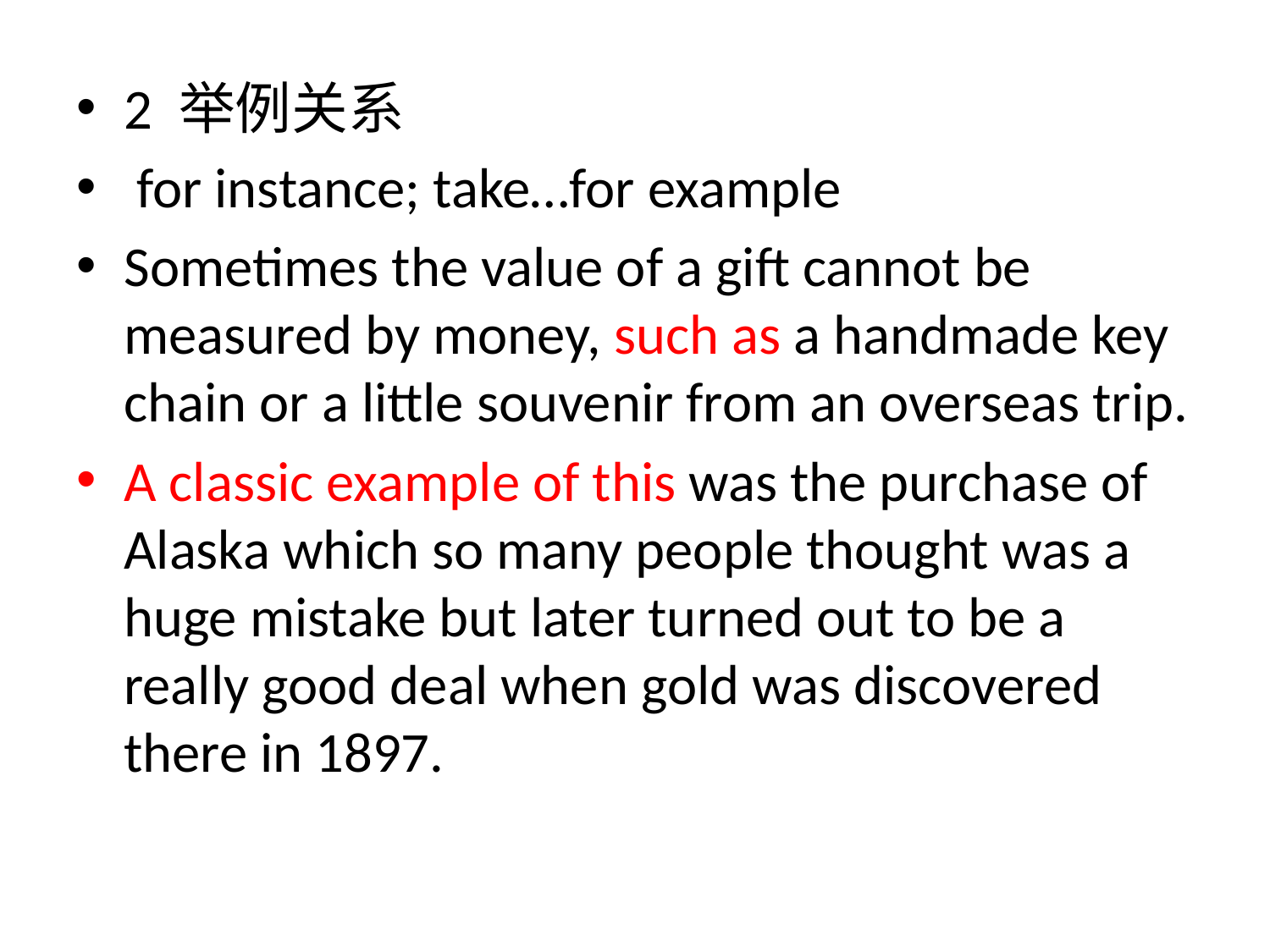

2 举例关系
 for instance; take…for example
Sometimes the value of a gift cannot be measured by money, such as a handmade key chain or a little souvenir from an overseas trip.
A classic example of this was the purchase of Alaska which so many people thought was a huge mistake but later turned out to be a really good deal when gold was discovered there in 1897.